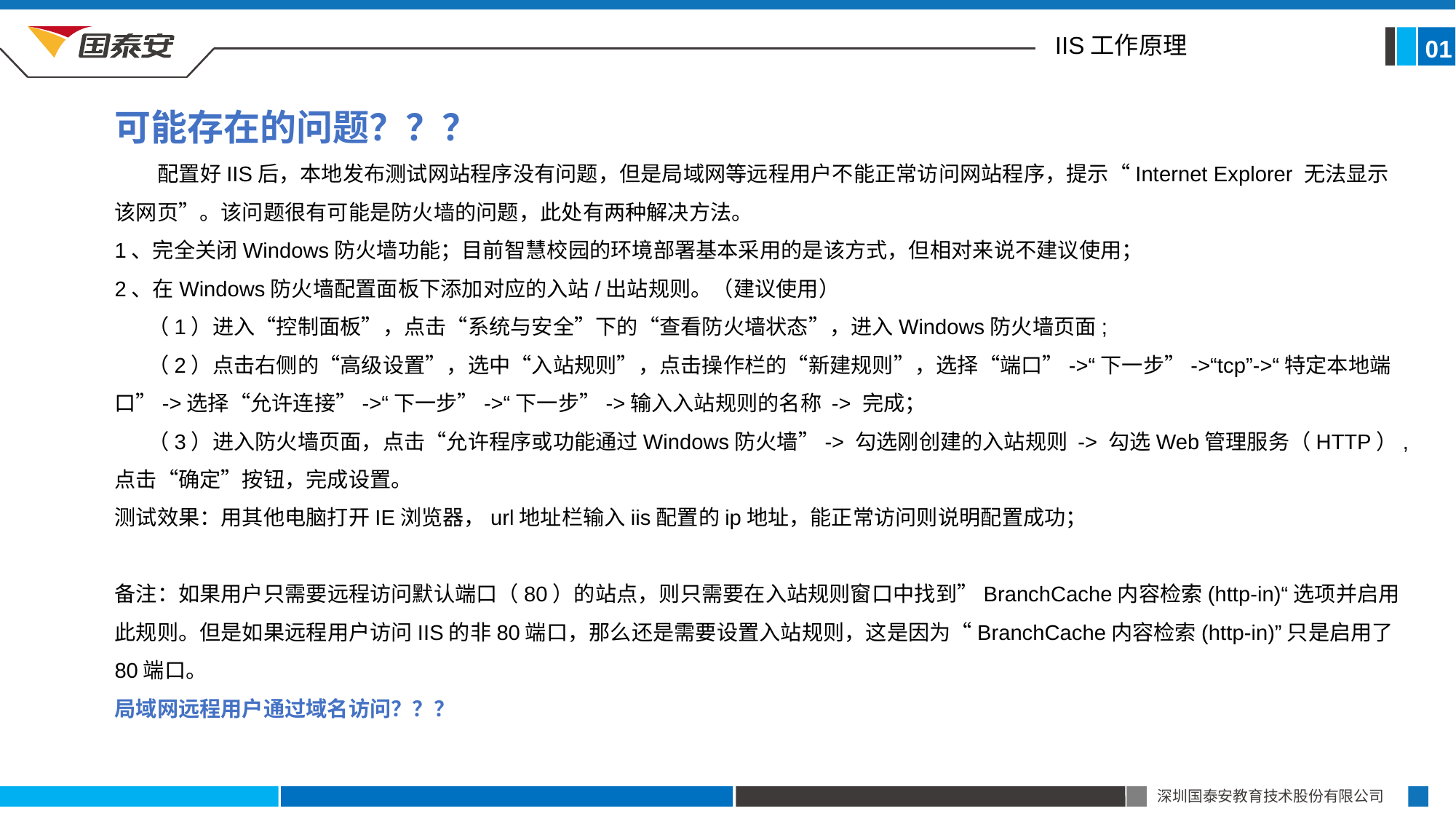

01
IIS工作原理

可能存在的问题？？？
        配置好IIS后，本地发布测试网站程序没有问题，但是局域网等远程用户不能正常访问网站程序，提示“Internet Explorer 无法显示该网页”。该问题很有可能是防火墙的问题，此处有两种解决方法。
1、完全关闭Windows防火墙功能；目前智慧校园的环境部署基本采用的是该方式，但相对来说不建议使用；
2、在Windows防火墙配置面板下添加对应的入站/出站规则。（建议使用）
      （1）进入“控制面板”，点击“系统与安全”下的“查看防火墙状态”，进入Windows防火墙页面;
      （2）点击右侧的“高级设置”，选中“入站规则”，点击操作栏的“新建规则”，选择“端口”->“下一步”->“tcp”->“特定本地端口”->选择“允许连接”->“下一步”->“下一步”->输入入站规则的名称 -> 完成；
      （3）进入防火墙页面，点击“允许程序或功能通过Windows防火墙”-> 勾选刚创建的入站规则 -> 勾选Web管理服务（HTTP）,点击“确定”按钮，完成设置。
测试效果：用其他电脑打开IE浏览器，url地址栏输入iis配置的ip地址，能正常访问则说明配置成功；

备注：如果用户只需要远程访问默认端口（80）的站点，则只需要在入站规则窗口中找到”BranchCache内容检索(http-in)“选项并启用此规则。但是如果远程用户访问IIS的非80端口，那么还是需要设置入站规则，这是因为“BranchCache内容检索(http-in)”只是启用了80端口。
局域网远程用户通过域名访问？？？